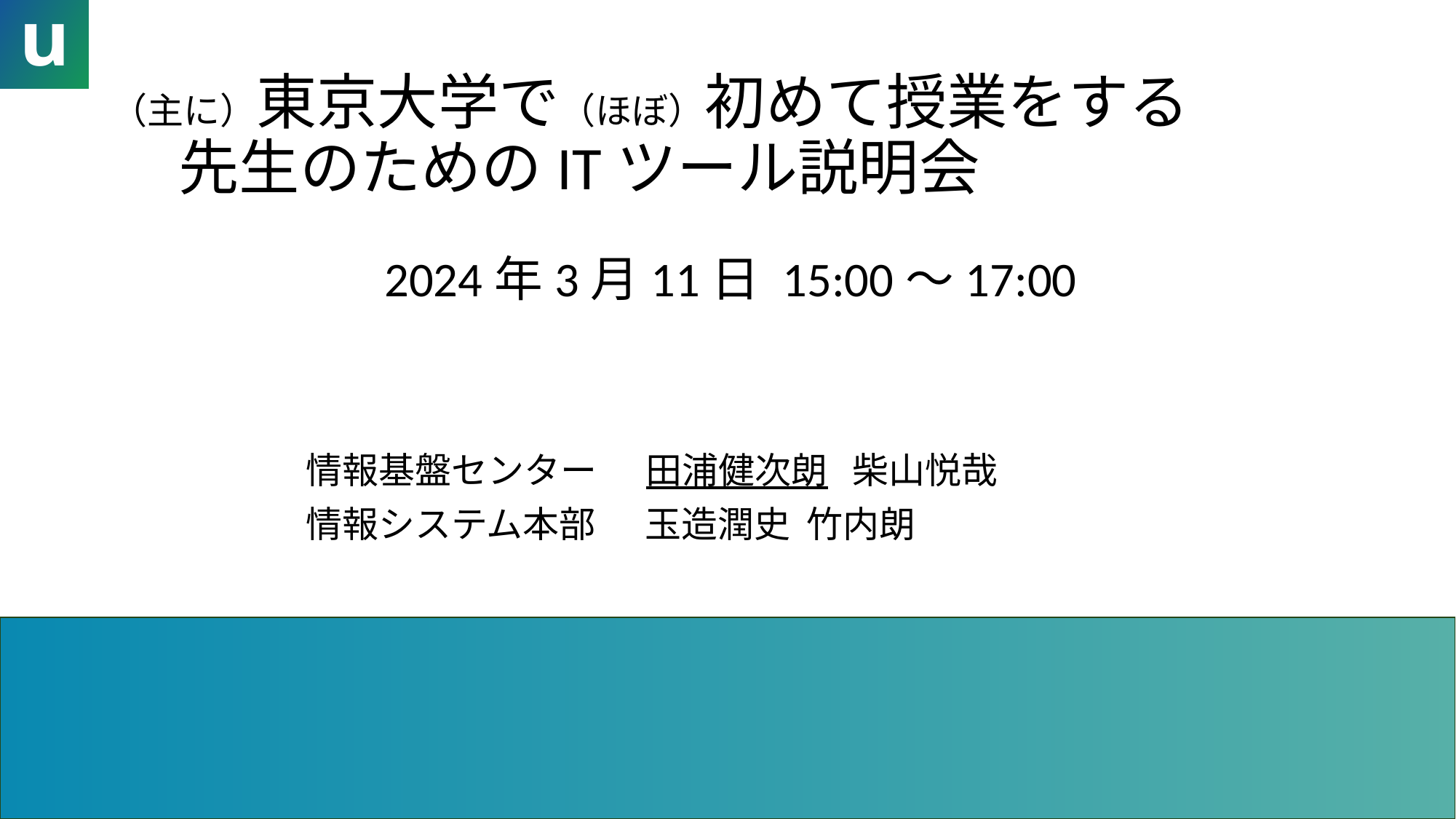

# （主に）東京大学で（ほぼ）初めて授業をする 先生のためのITツール説明会 2024年3月11日 15:00～17:00
情報基盤センター      田浦健次朗   柴山悦哉
情報システム本部      玉造潤史  竹内朗